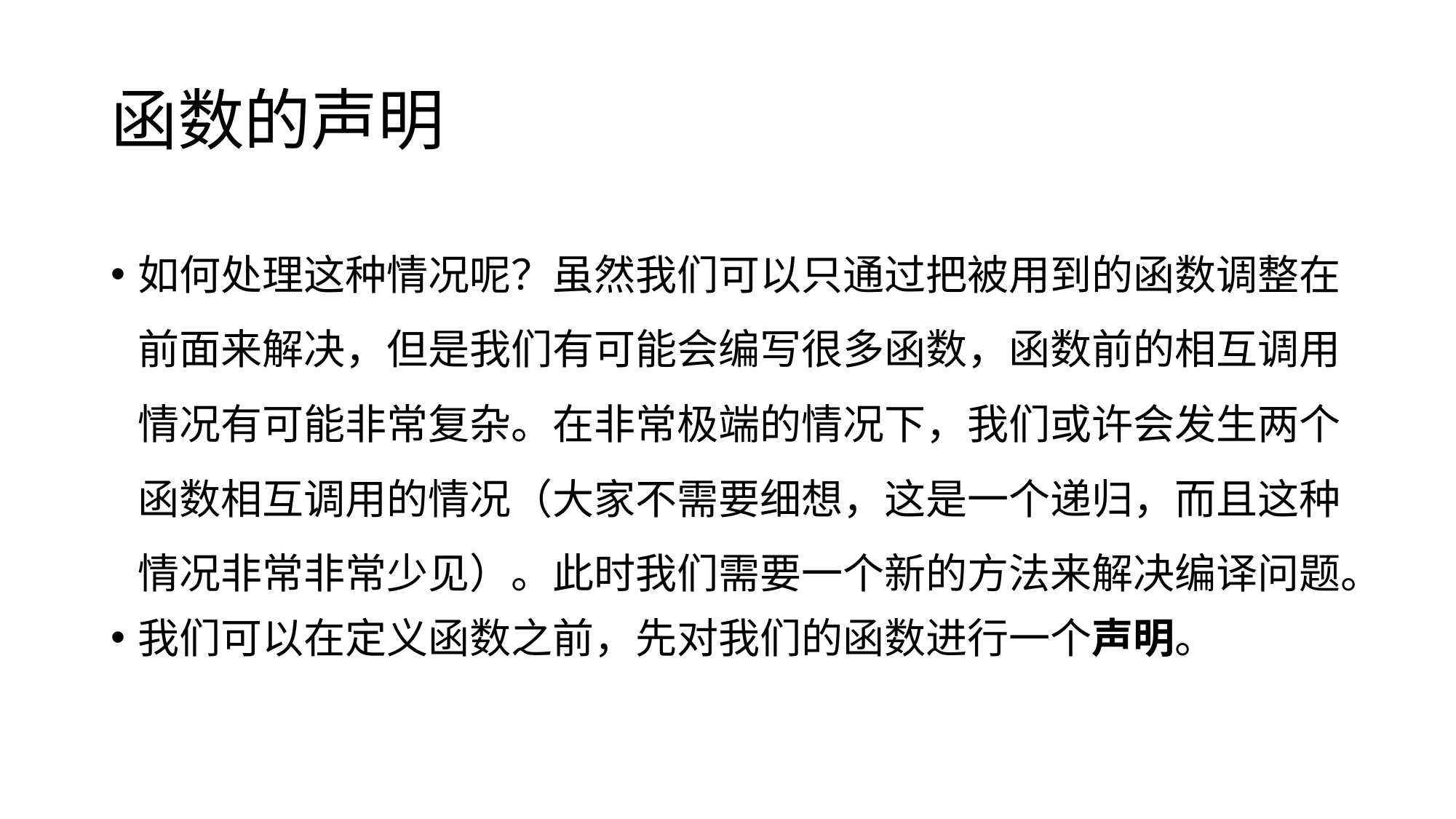

# 函数的声明
如何处理这种情况呢？虽然我们可以只通过把被用到的函数调整在前面来解决，但是我们有可能会编写很多函数，函数前的相互调用情况有可能非常复杂。在非常极端的情况下，我们或许会发生两个函数相互调用的情况（大家不需要细想，这是一个递归，而且这种情况非常非常少见）。此时我们需要一个新的方法来解决编译问题。
我们可以在定义函数之前，先对我们的函数进行一个声明。